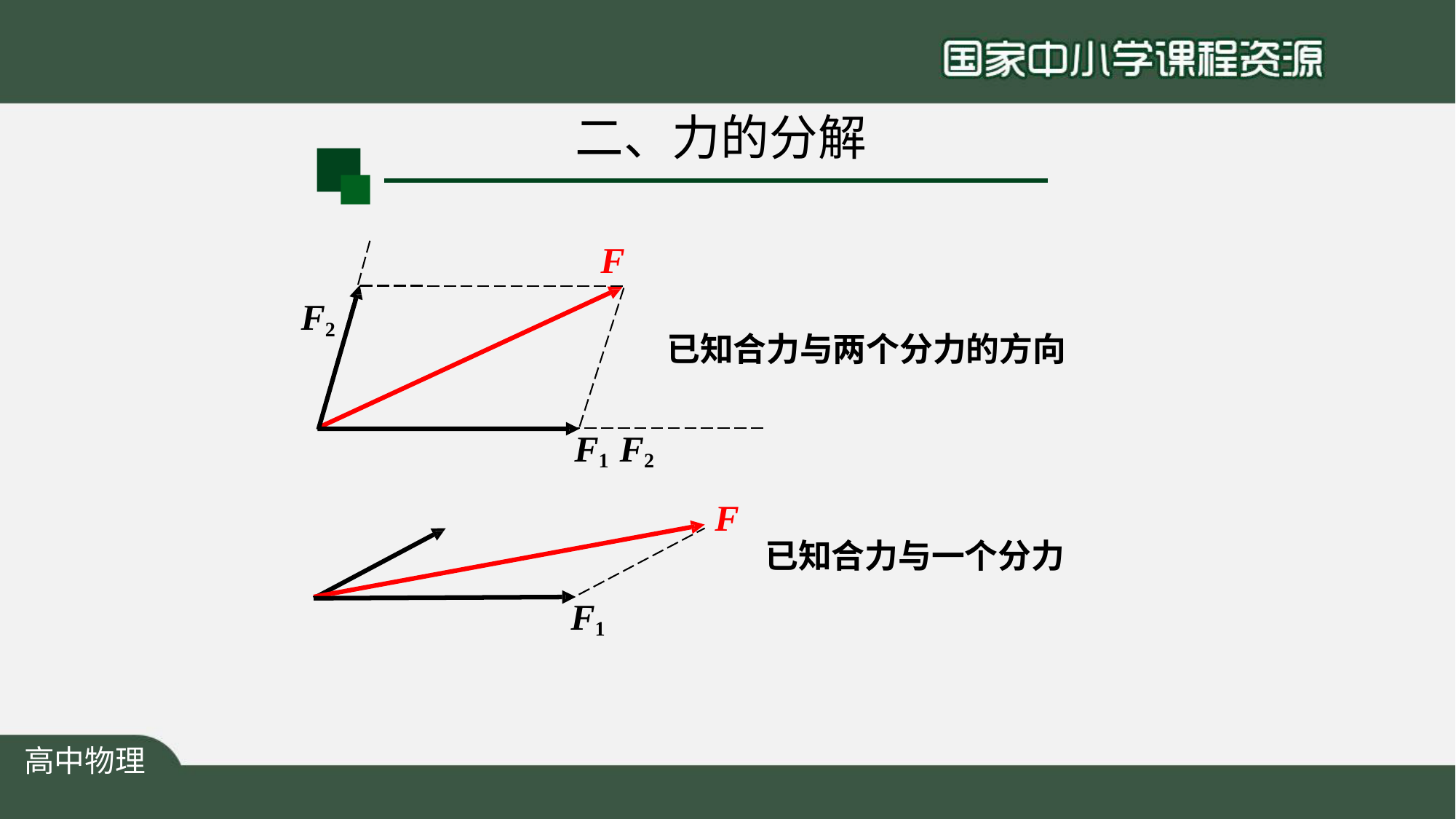

# 二、力的分解

F

F2
已知合力与两个分力的方向
F1  F2

F
已知合力与一个分力
F1

高中物理